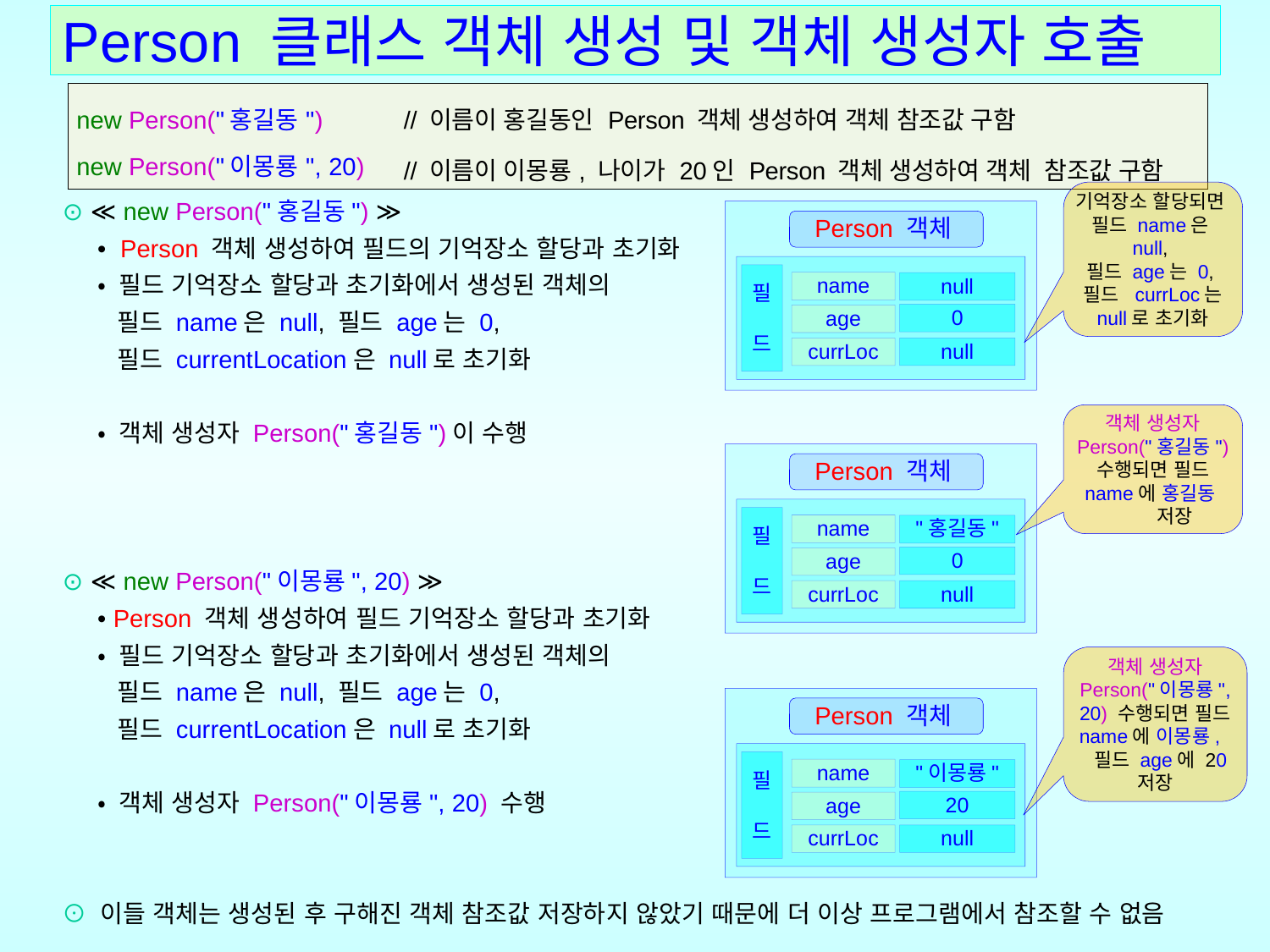

# Person 클래스 객체 생성 및 객체 생성자 호출
| new Person("홍길동") new Person("이몽룡", 20) | // 이름이 홍길동인 Person 객체 생성하여 객체 참조값 구함 // 이름이 이몽룡, 나이가 20인 Person 객체 생성하여 객체 참조값 구함 |
| --- | --- |
⊙ ≪ new Person("홍길동") ≫
     •  Person 객체 생성하여 필드의 기억장소 할당과 초기화
     • 필드 기억장소 할당과 초기화에서 생성된 객체의
       필드 name은 null, 필드 age는 0,
       필드 currentLocation은 null로 초기화

     • 객체 생성자 Person("홍길동")이 수행

⊙ ≪ new Person("이몽룡", 20) ≫
     • Person 객체 생성하여 필드 기억장소 할당과 초기화
     • 필드 기억장소 할당과 초기화에서 생성된 객체의
       필드 name은 null, 필드 age는 0,
       필드 currentLocation은 null로 초기화

     • 객체 생성자 Person("이몽룡", 20) 수행

⊙ 이들 객체는 생성된 후 구해진 객체 참조값 저장하지 않았기 때문에 더 이상 프로그램에서 참조할 수 없음
기억장소 할당되면
필드 name은  null,
필드 age는 0,
필드  currLoc는 null로 초기화

Person 객체

필

드
name
null
0
age
currLoc
null
객체 생성자
Person("홍길동") 수행되면 필드 name에 홍길동
       저장

Person 객체

필

드
name
"홍길동"
0
age
currLoc
null
객체 생성자
Person("이몽룡", 20) 수행되면 필드 name에 이몽룡,
 필드 age에 20 저장

Person 객체

필

드
name
"이몽룡"
20
age
currLoc
null